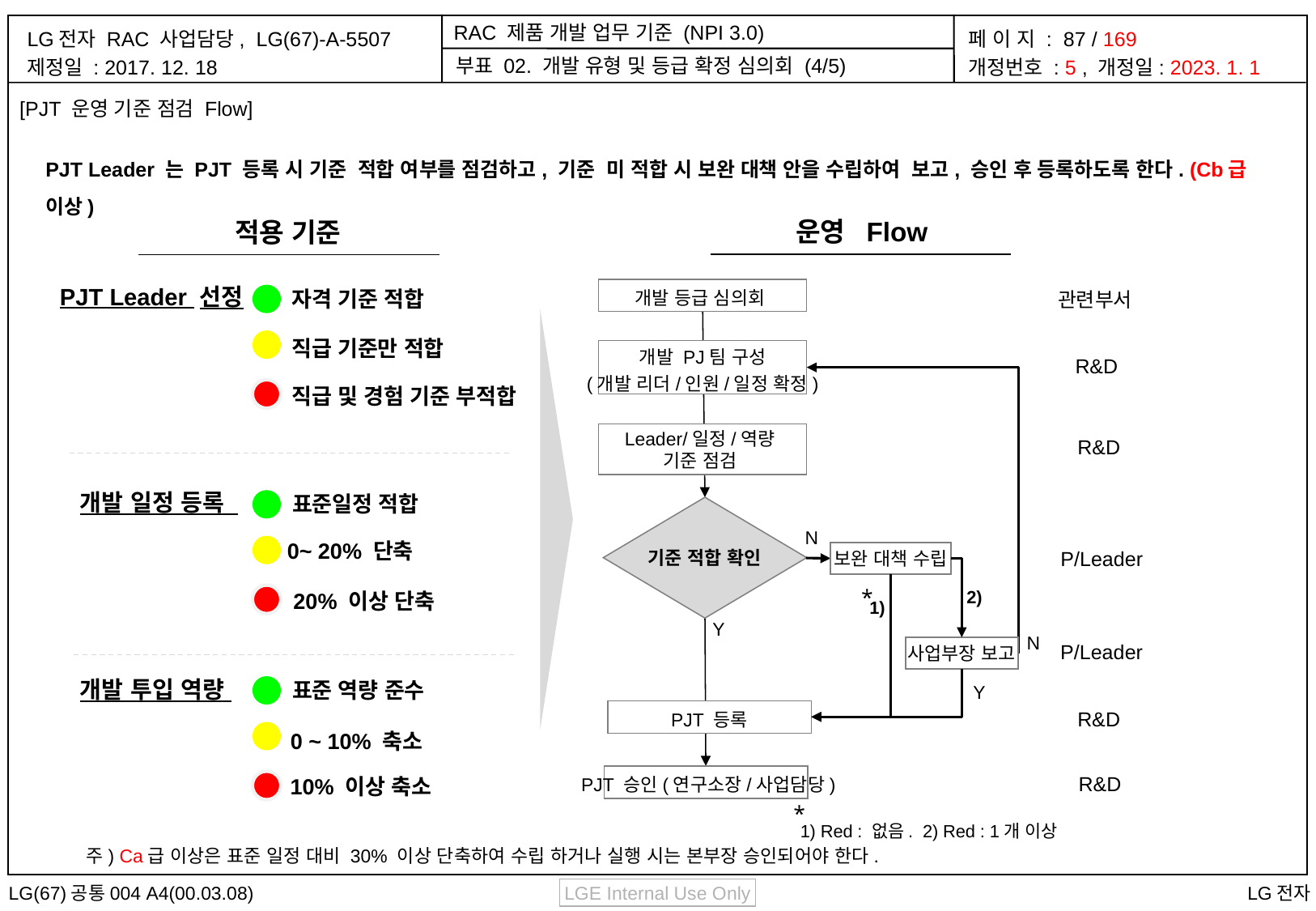

부표 02. 개발 유형 및 등급 확정 심의회 (4/5)
[PJT 운영 기준 점검 Flow]
PJT Leader 는 PJT 등록 시 기준  적합 여부를 점검하고, 기준  미 적합 시 보완 대책 안을 수립하여  보고, 승인 후 등록하도록 한다. (Cb급 이상)
운영  Flow
적용 기준
PJT Leader 선정
개발 등급 심의회
자격 기준 적합
관련부서

직급 기준만 적합

개발 PJ팀 구성
(개발 리더/인원/일정 확정)
R&D
직급 및 경험 기준 부적합

Leader/일정/역량
기준 점검
R&D
개발 일정 등록
표준일정 적합

기준 적합 확인

N
0~ 20% 단축

P/Leader
보완 대책 수립
*
2)
20% 이상 단축

1)
Y
N
P/Leader
사업부장 보고
개발 투입 역량
표준 역량 준수
Y

R&D
 PJT 등록
0 ~ 10% 축소

R&D
 PJT 승인(연구소장/사업담당)
10% 이상 축소

*
1) Red : 없음.  2) Red : 1개 이상
주) Ca급 이상은 표준 일정 대비 30% 이상 단축하여 수립 하거나 실행 시는 본부장 승인되어야 한다.